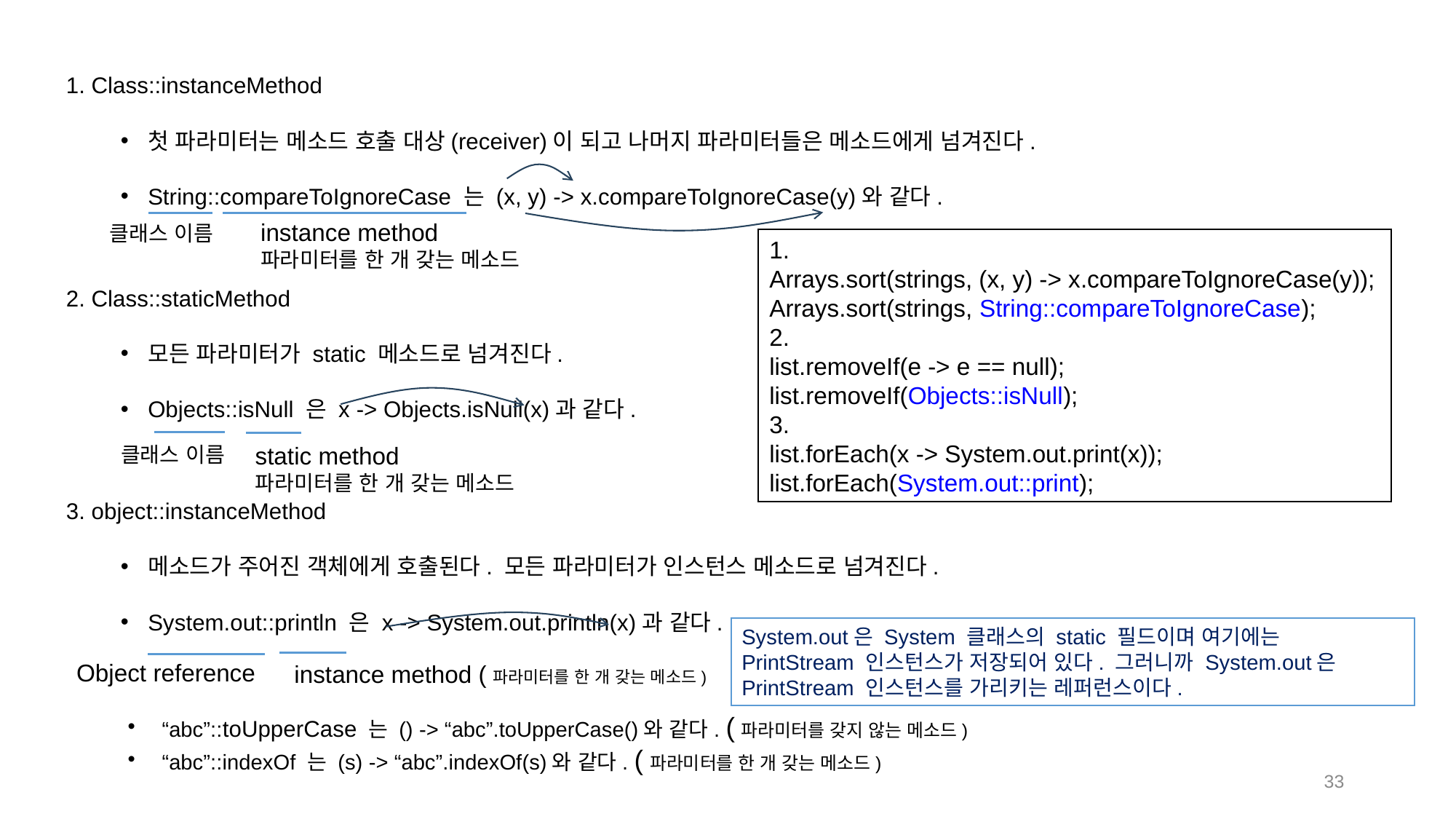

1. Class::instanceMethod
첫 파라미터는 메소드 호출 대상(receiver)이 되고 나머지 파라미터들은 메소드에게 넘겨진다.
String::compareToIgnoreCase 는 (x, y) -> x.compareToIgnoreCase(y)와 같다.

2. Class::staticMethod
모든 파라미터가 static 메소드로 넘겨진다.
Objects::isNull 은 x -> Objects.isNull(x)과 같다.

3. object::instanceMethod
메소드가 주어진 객체에게 호출된다. 모든 파라미터가 인스턴스 메소드로 넘겨진다.
System.out::println 은 x -> System.out.println(x)과 같다.

instance method
파라미터를 한 개 갖는 메소드

클래스 이름
1.
Arrays.sort(strings, (x, y) -> x.compareToIgnoreCase(y));
Arrays.sort(strings, String::compareToIgnoreCase);
2.
list.removeIf(e -> e == null);
list.removeIf(Objects::isNull);
3.
list.forEach(x -> System.out.print(x));
list.forEach(System.out::print);

static method
파라미터를 한 개 갖는 메소드
클래스 이름

System.out은 System 클래스의 static 필드이며 여기에는 PrintStream 인스턴스가 저장되어 있다. 그러니까 System.out은 PrintStream 인스턴스를 가리키는 레퍼런스이다.
Object reference
instance method (파라미터를 한 개 갖는 메소드)
“abc”::toUpperCase 는 () -> “abc”.toUpperCase()와 같다. (파라미터를 갖지 않는 메소드)
“abc”::indexOf 는 (s) -> “abc”.indexOf(s)와 같다. (파라미터를 한 개 갖는 메소드)
33